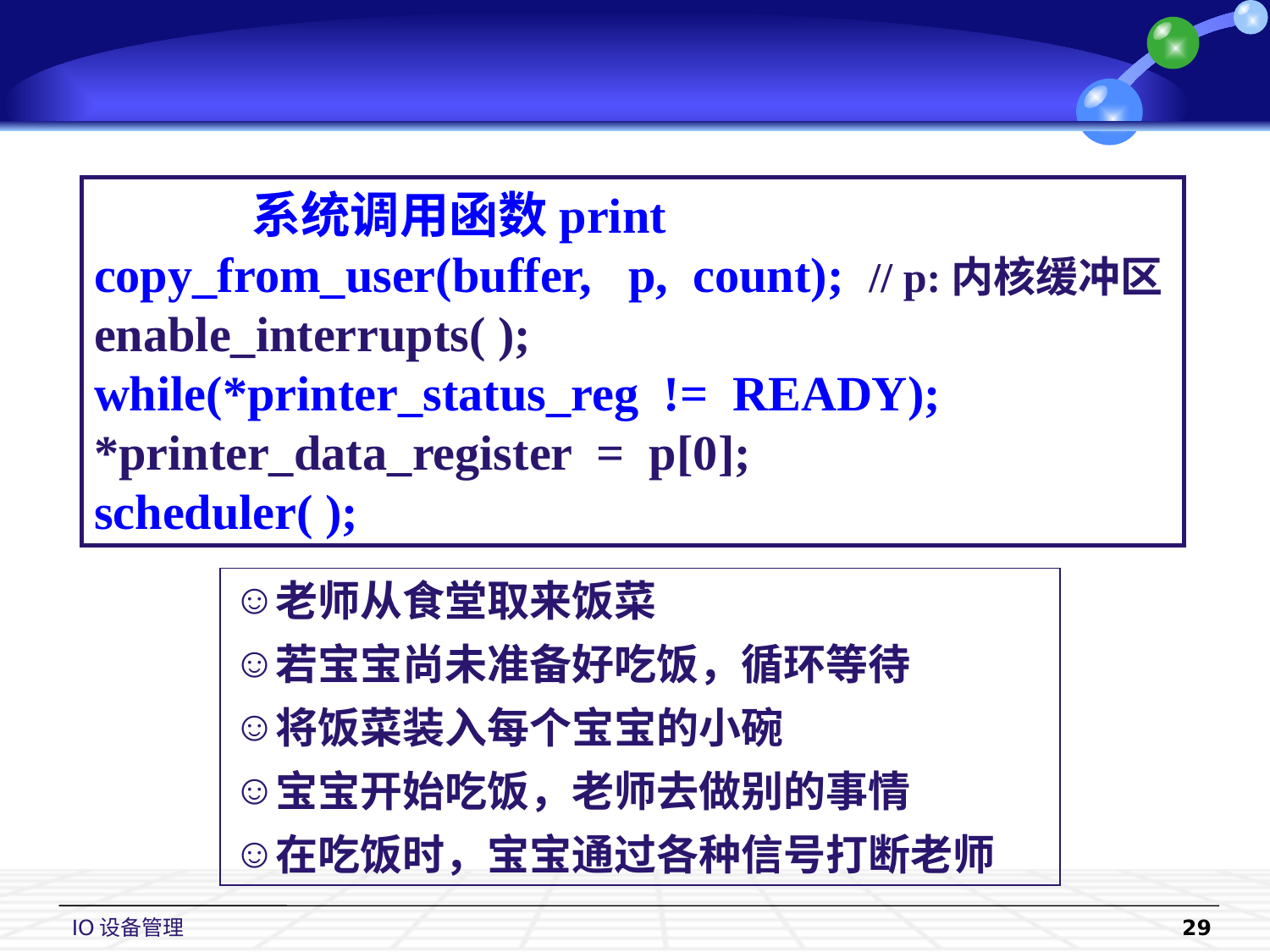

系统调用函数print
copy_from_user(buffer,   p,  count);  // p:内核缓冲区
enable_interrupts( );
while(*printer_status_reg  !=  READY);
*printer_data_register  =  p[0];
scheduler( );
老师从食堂取来饭菜
若宝宝尚未准备好吃饭，循环等待
将饭菜装入每个宝宝的小碗
宝宝开始吃饭，老师去做别的事情
在吃饭时，宝宝通过各种信号打断老师
IO设备管理
29